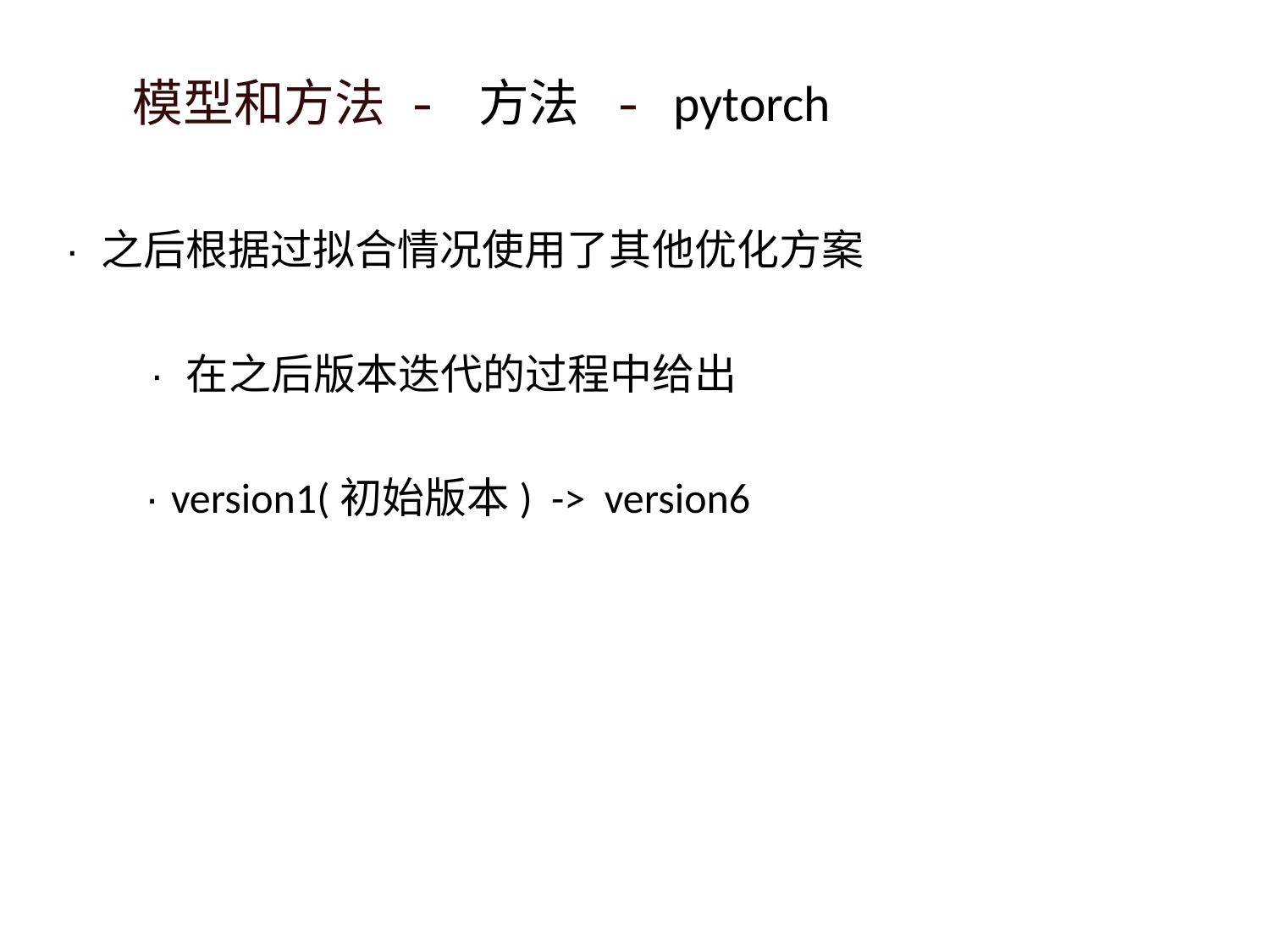

# 模型和方法 - 方法  - pytorch
· 之后根据过拟合情况使用了其他优化方案
· 在之后版本迭代的过程中给出
· version1(初始版本)  ->  version6